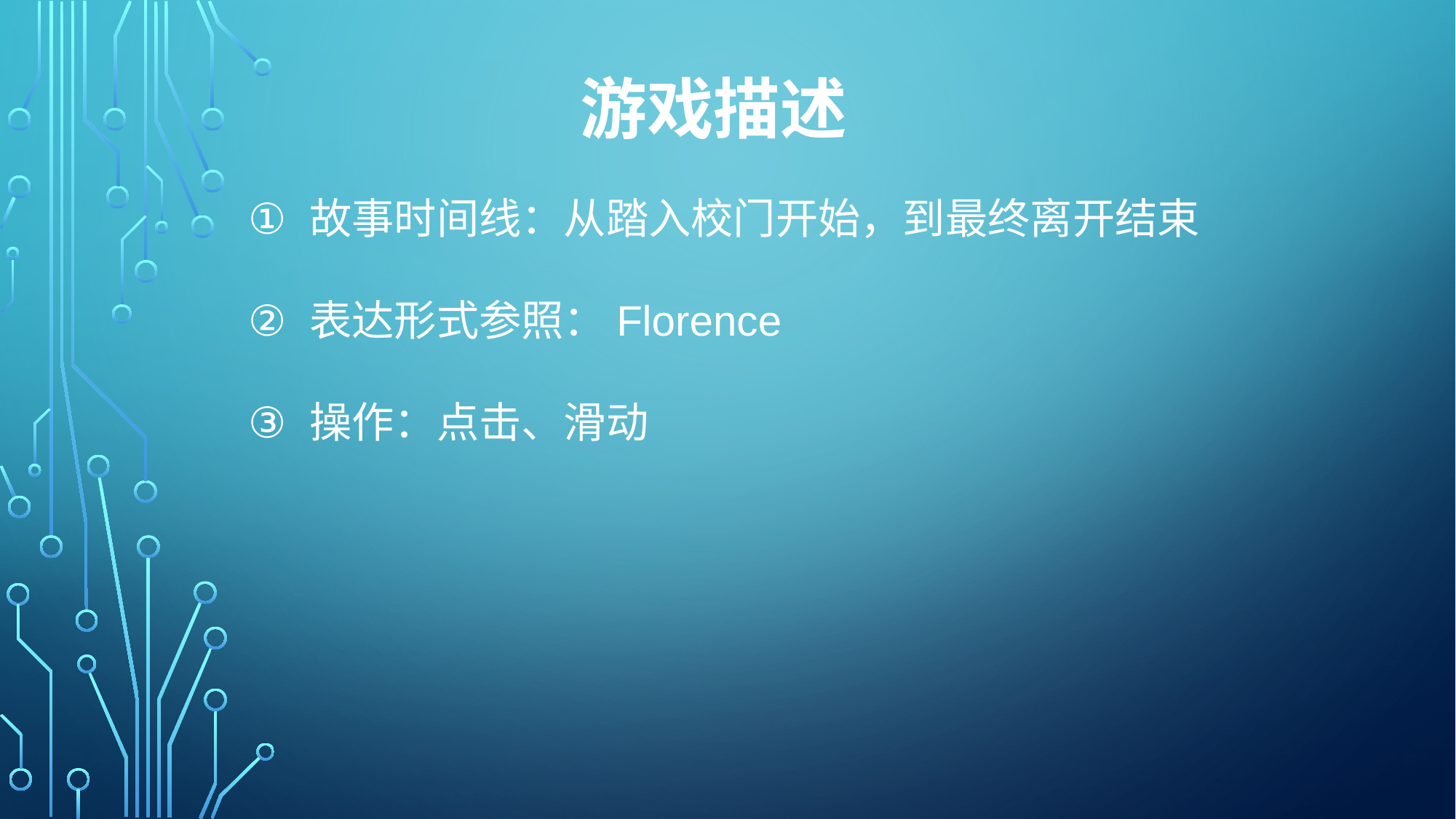

# 游戏描述
故事时间线：从踏入校门开始，到最终离开结束

表达形式参照：Florence

操作：点击、滑动